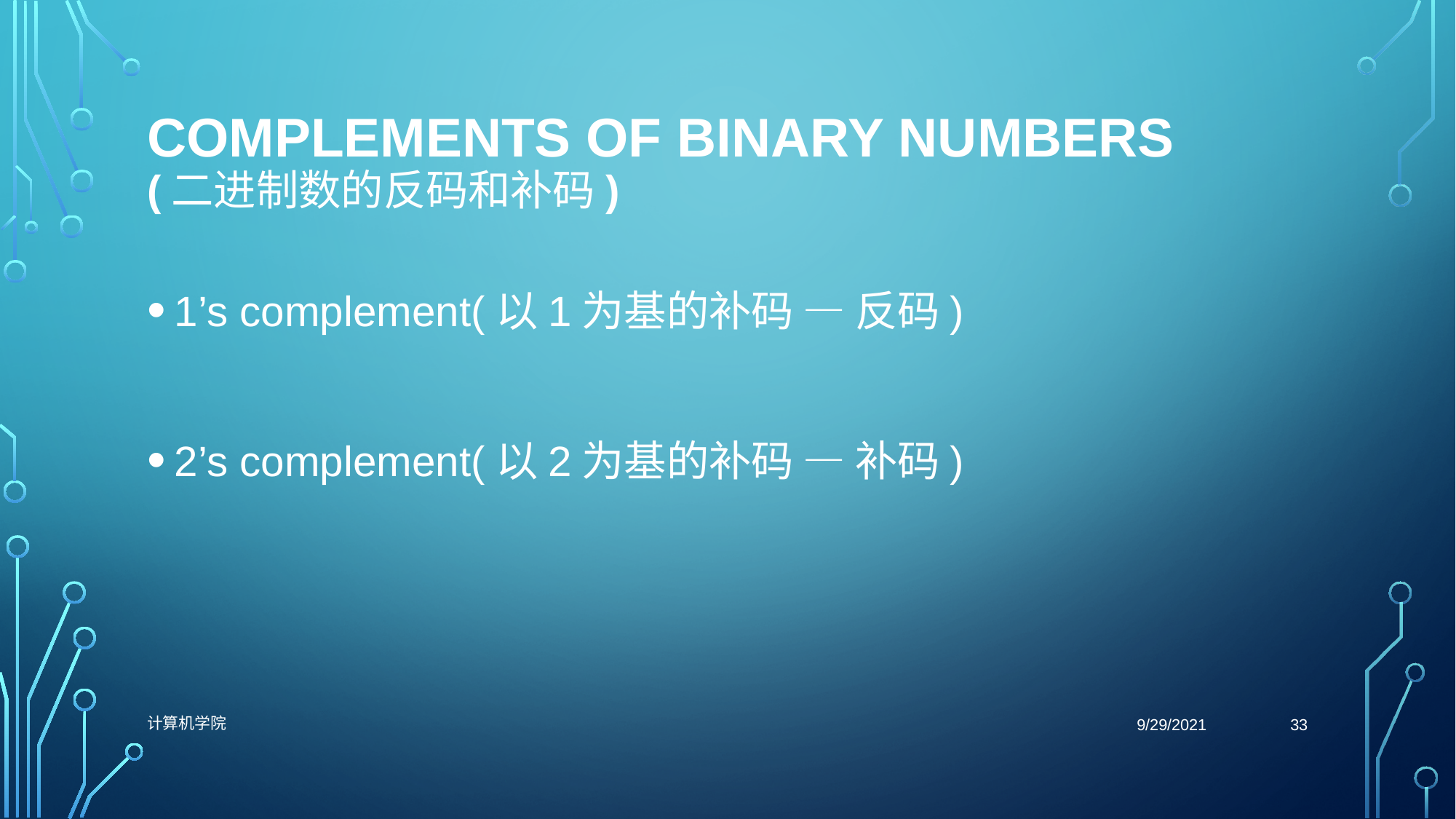

# Complements of binary numbers (二进制数的反码和补码)
1’s complement(以1为基的补码 — 反码)

2’s complement(以2为基的补码 — 补码)
33
计算机学院
9/29/2021